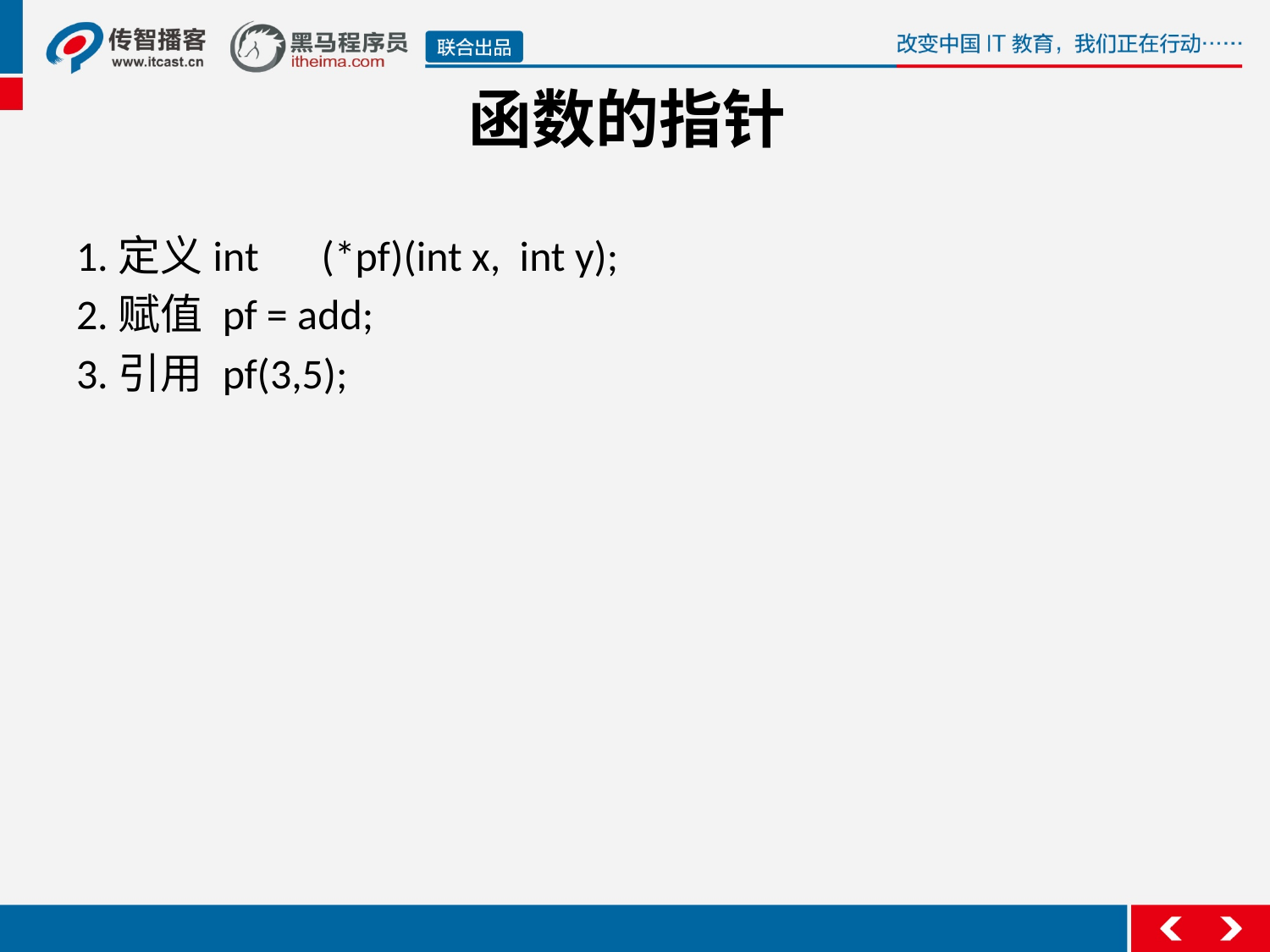

函数的指针
1.定义int　(*pf)(int x,  int y);
2.赋值 pf = add;
3.引用 pf(3,5);